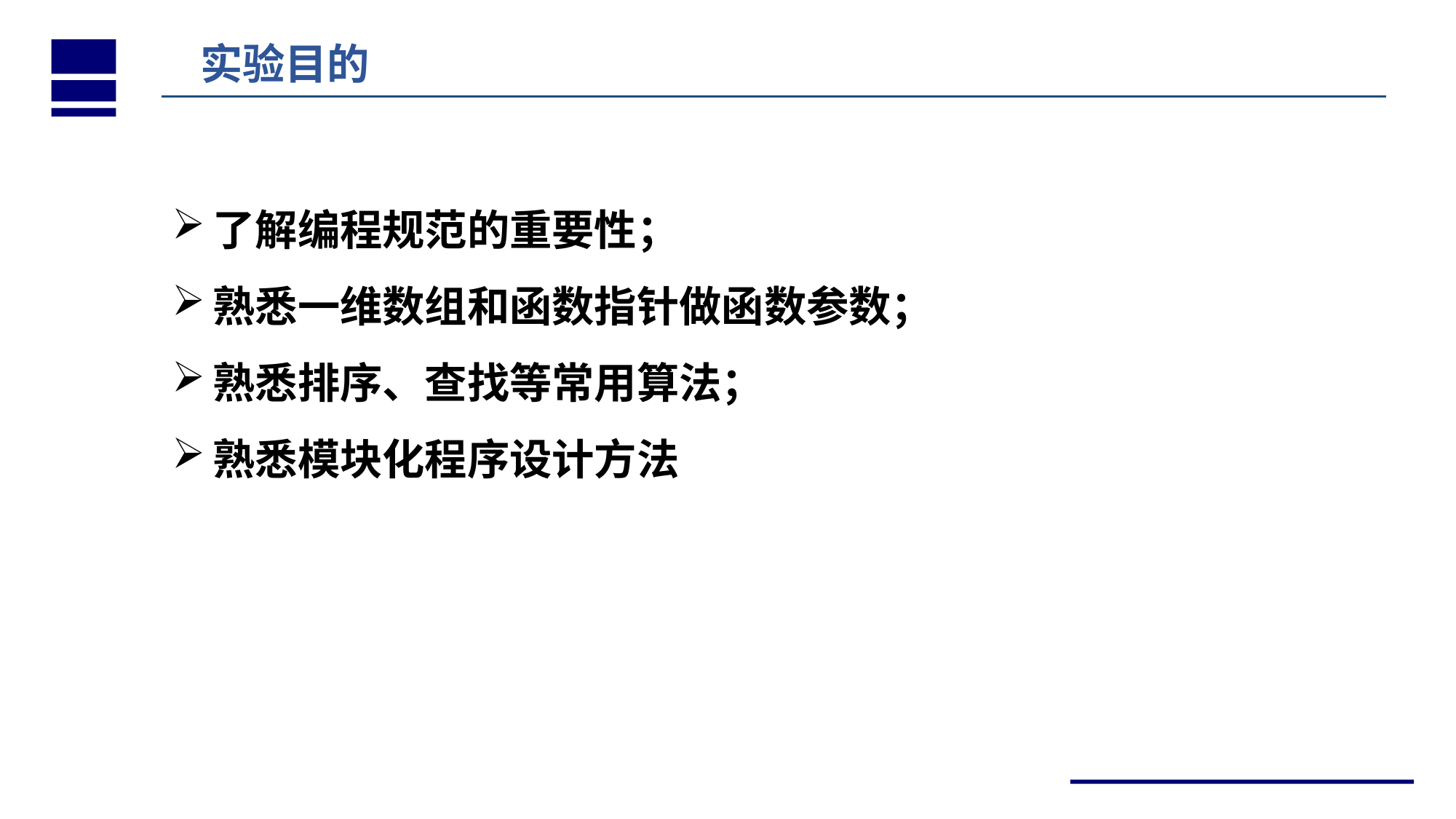

实验目的
了解编程规范的重要性；
熟悉一维数组和函数指针做函数参数；
熟悉排序、查找等常用算法；
熟悉模块化程序设计方法